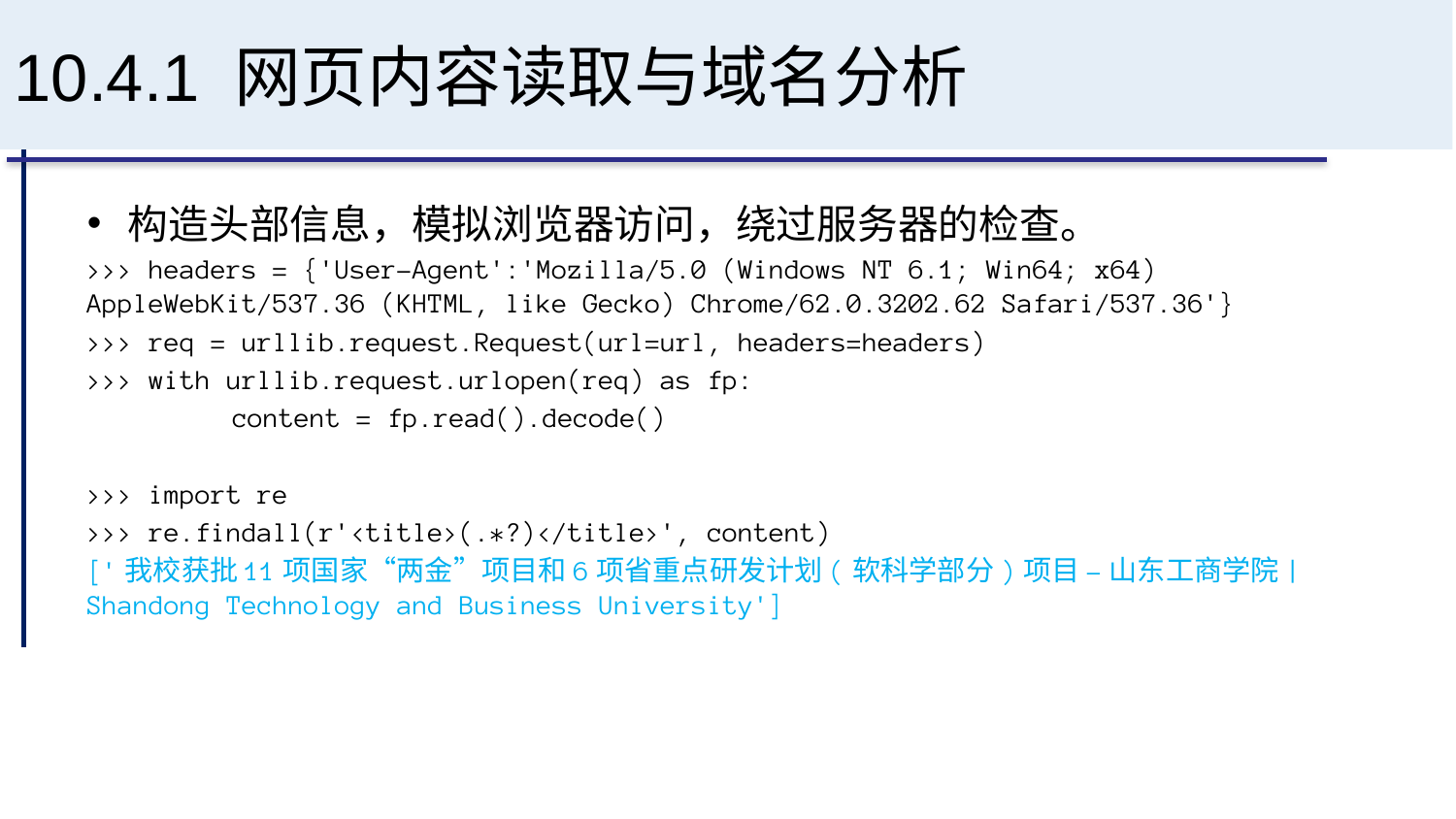

# 10.4.1 网页内容读取与域名分析
构造头部信息，模拟浏览器访问，绕过服务器的检查。
>>> headers = {'User-Agent':'Mozilla/5.0 (Windows NT 6.1; Win64; x64) AppleWebKit/537.36 (KHTML, like Gecko) Chrome/62.0.3202.62 Safari/537.36'}
>>> req = urllib.request.Request(url=url, headers=headers)
>>> with urllib.request.urlopen(req) as fp:
	content = fp.read().decode()

>>> import re
>>> re.findall(r'<title>(.*?)</title>', content)
['我校获批11项国家“两金”项目和6项省重点研发计划(软科学部分)项目-山东工商学院|Shandong Technology and Business University']